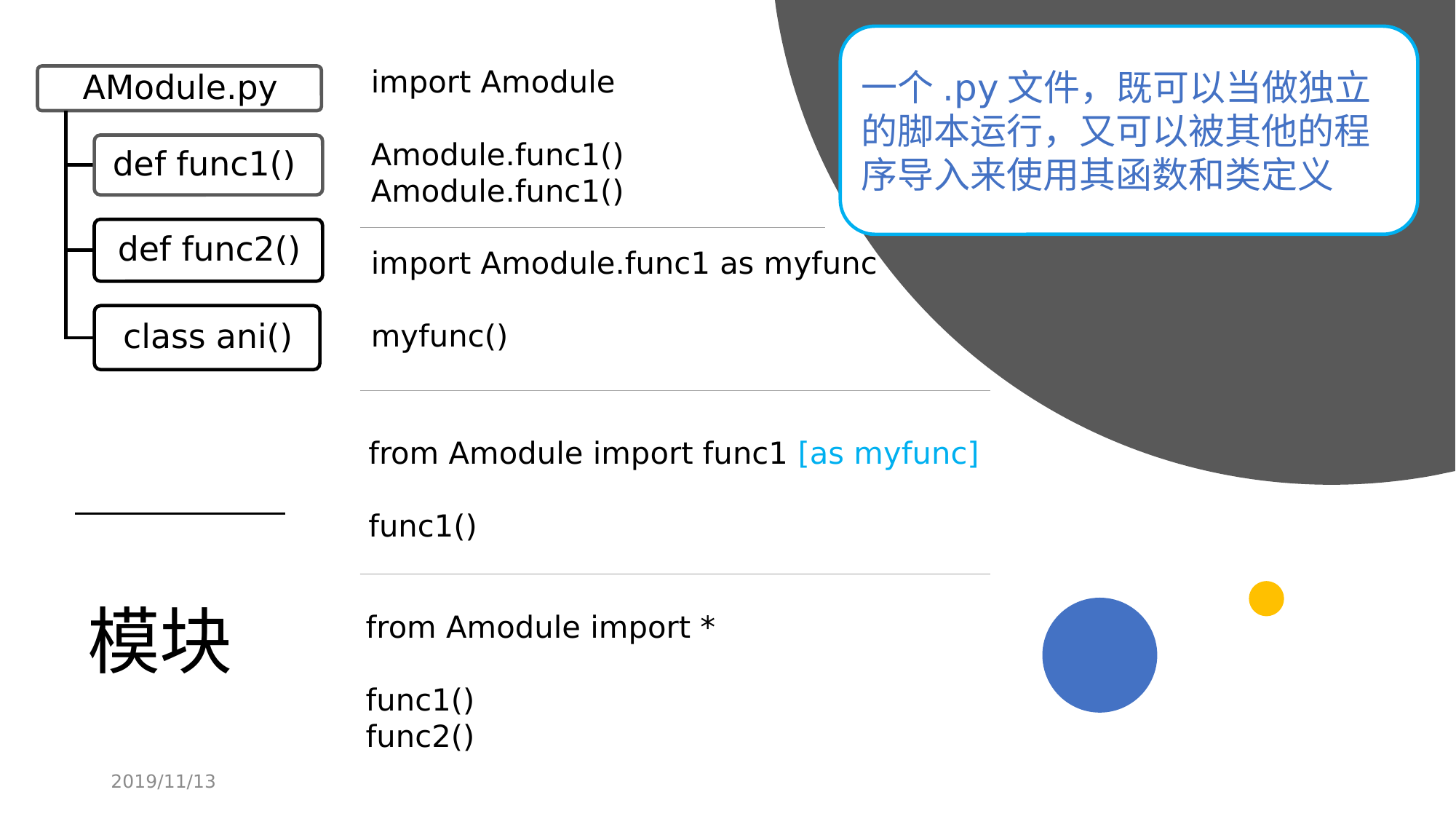

AModule.py
def func1()
def func2()
class ani()
一个.py文件，既可以当做独立的脚本运行，又可以被其他的程序导入来使用其函数和类定义
import Amodule

Amodule.func1()
Amodule.func1()
import Amodule.func1 as myfunc

myfunc()
from Amodule import func1 [as myfunc]

func1()
# 模块

from Amodule import *

func1()
func2()
2019/11/13
高级算法语言和程序设计
33